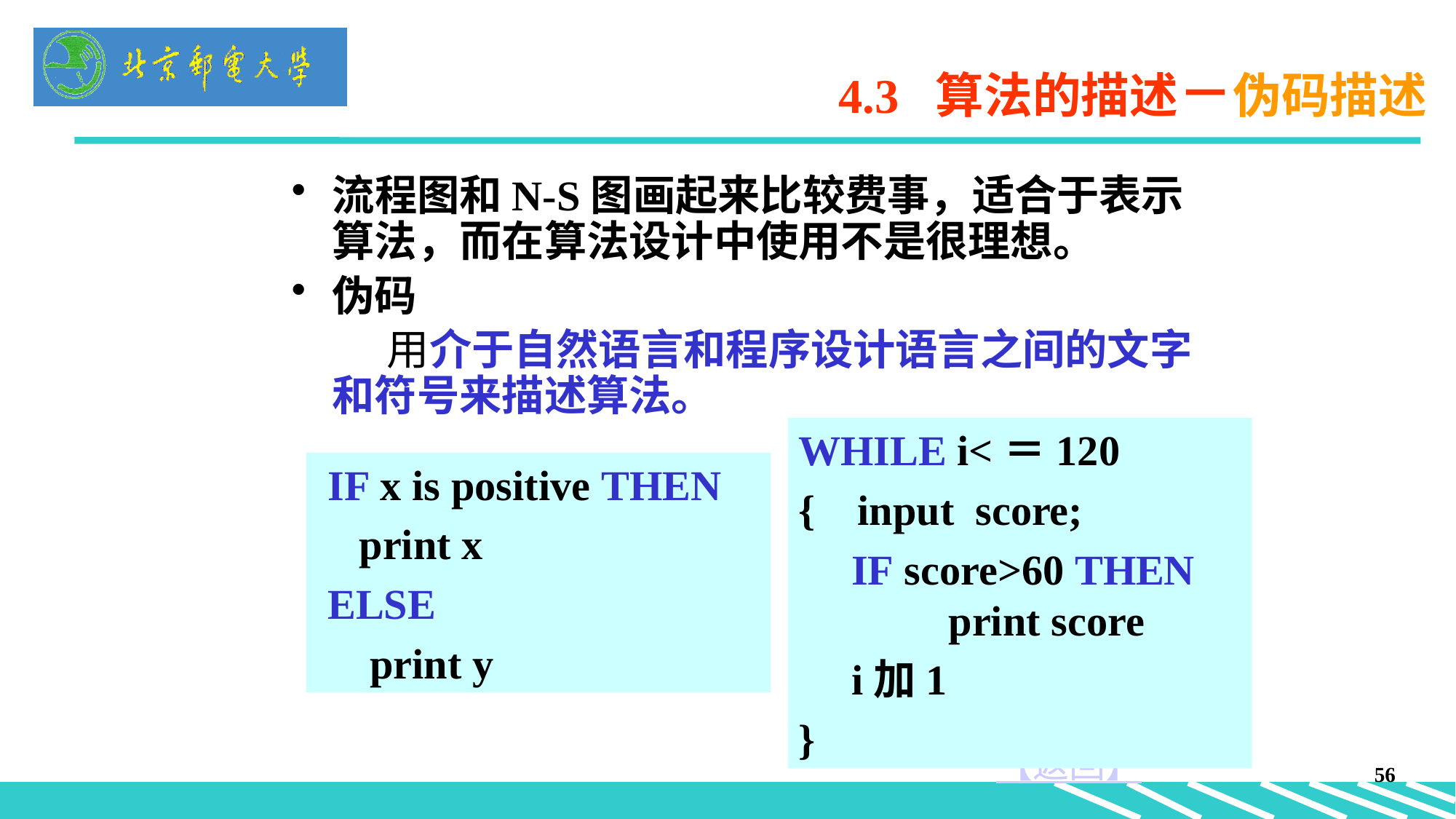

# 4.3  算法的描述－伪码描述
流程图和N-S图画起来比较费事，适合于表示算法，而在算法设计中使用不是很理想。
伪码
         用介于自然语言和程序设计语言之间的文字和符号来描述算法。

WHILE i<＝120
{    input  score;
     IF score>60 THEN   	print score
     i加1
}
 IF x is positive THEN
    print x
 ELSE
     print y
【返回】
56